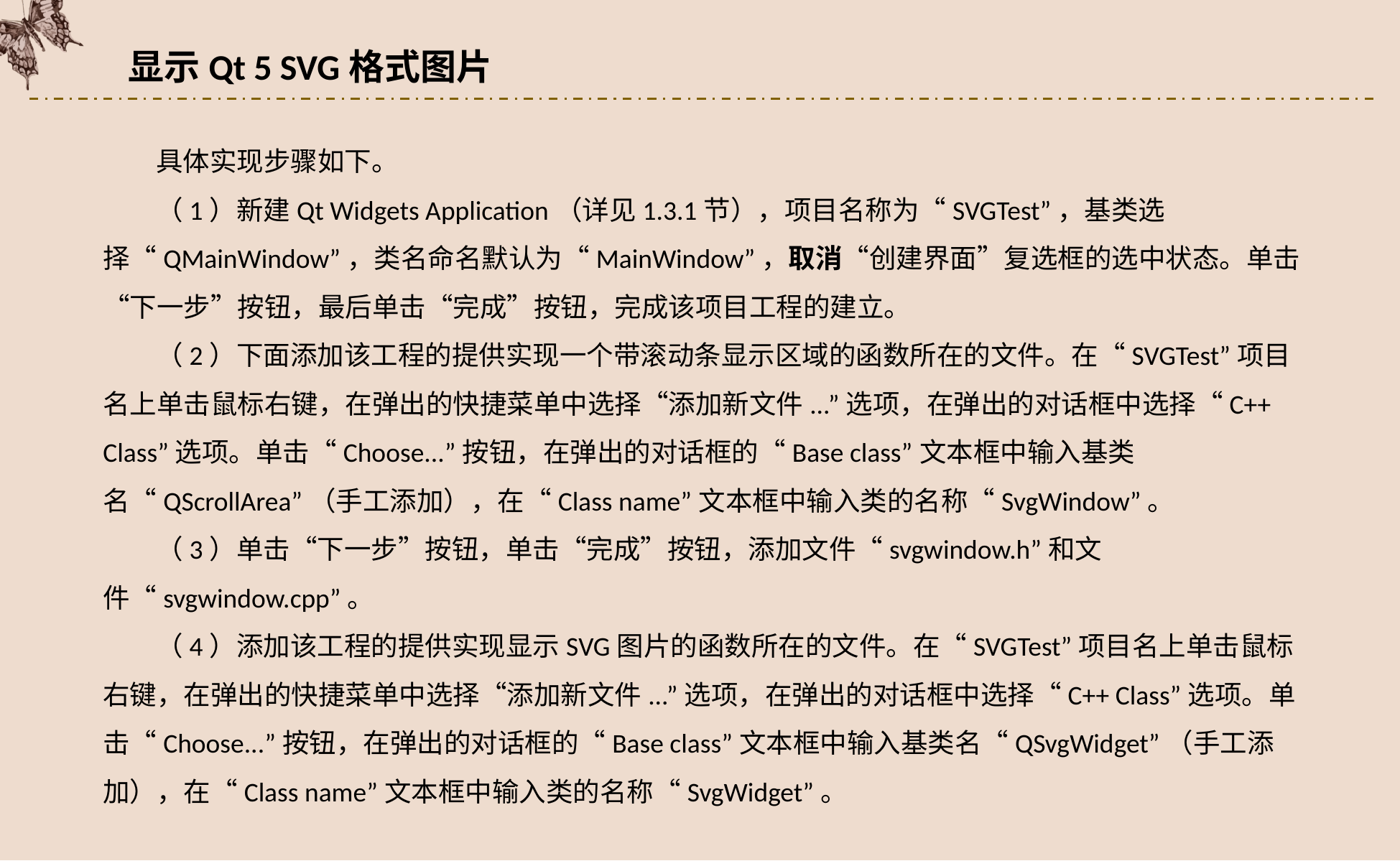

显示Qt 5 SVG格式图片
具体实现步骤如下。
（1）新建Qt Widgets Application（详见1.3.1节），项目名称为“SVGTest”，基类选择“QMainWindow”，类名命名默认为“MainWindow”，取消“创建界面”复选框的选中状态。单击“下一步”按钮，最后单击“完成”按钮，完成该项目工程的建立。
（2）下面添加该工程的提供实现一个带滚动条显示区域的函数所在的文件。在“SVGTest”项目名上单击鼠标右键，在弹出的快捷菜单中选择“添加新文件...”选项，在弹出的对话框中选择“C++ Class”选项。单击“Choose...”按钮，在弹出的对话框的“Base class”文本框中输入基类名“QScrollArea”（手工添加），在“Class name”文本框中输入类的名称“SvgWindow”。
（3）单击“下一步”按钮，单击“完成”按钮，添加文件“svgwindow.h”和文件“svgwindow.cpp”。
（4）添加该工程的提供实现显示SVG图片的函数所在的文件。在“SVGTest”项目名上单击鼠标右键，在弹出的快捷菜单中选择“添加新文件...”选项，在弹出的对话框中选择“C++ Class”选项。单击“Choose...”按钮，在弹出的对话框的“Base class”文本框中输入基类名“QSvgWidget”（手工添加），在“Class name”文本框中输入类的名称“SvgWidget”。